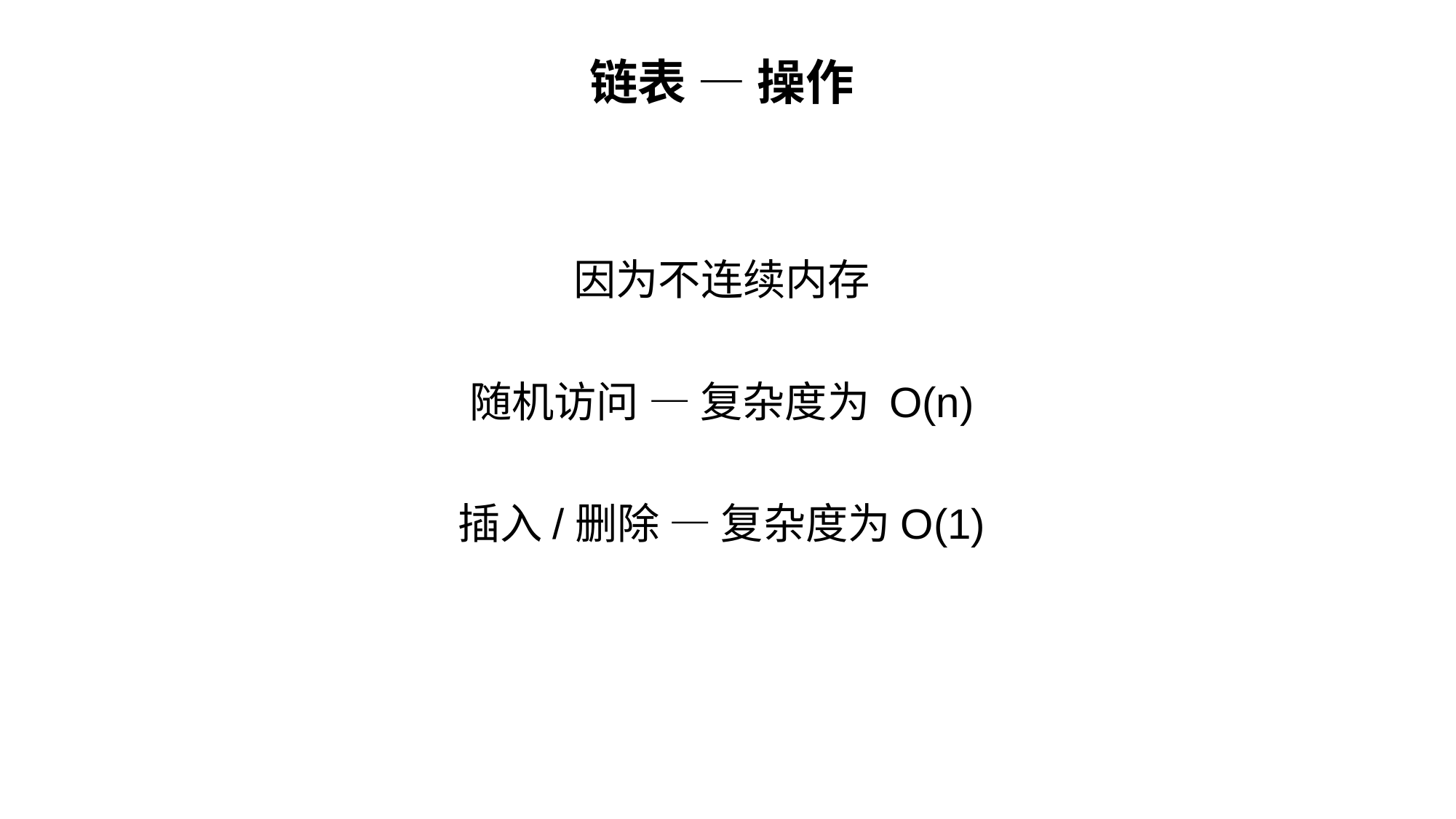

链表 — 操作

因为不连续内存

随机访问 — 复杂度为 O(n)

插入/删除 — 复杂度为O(1)